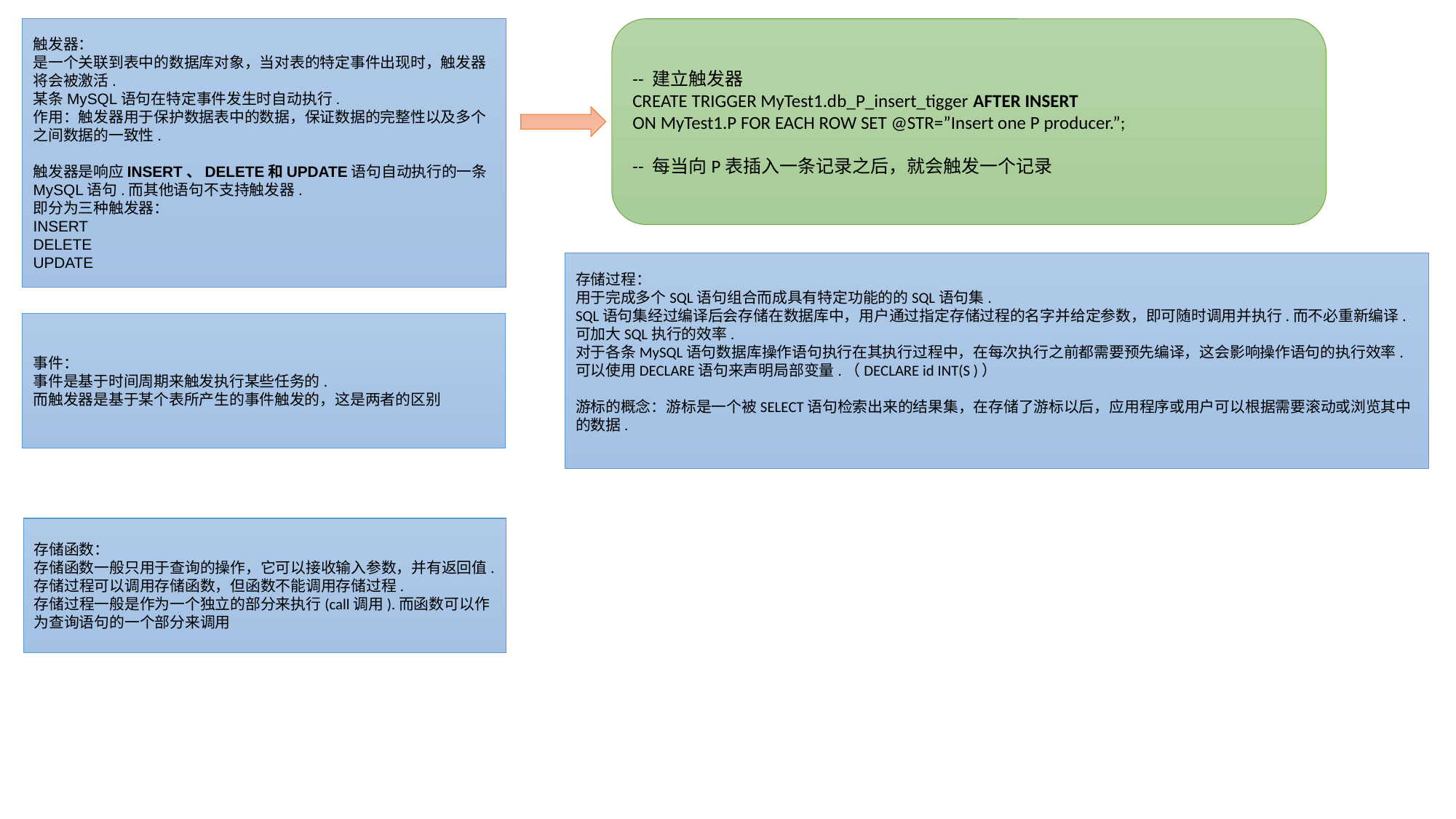

触发器：
是一个关联到表中的数据库对象，当对表的特定事件出现时，触发器将会被激活.
某条MySQL语句在特定事件发生时自动执行.
作用：触发器用于保护数据表中的数据，保证数据的完整性以及多个之间数据的一致性.

触发器是响应INSERT、DELETE和UPDATE语句自动执行的一条MySQL语句.而其他语句不支持触发器.
即分为三种触发器：
INSERT
DELETE
UPDATE
-- 建立触发器
CREATE TRIGGER MyTest1.db_P_insert_tigger AFTER INSERT
ON MyTest1.P FOR EACH ROW SET @STR=”Insert one P producer.”;

-- 每当向P表插入一条记录之后，就会触发一个记录

存储过程：
用于完成多个SQL语句组合而成具有特定功能的的SQL语句集.
SQL语句集经过编译后会存储在数据库中，用户通过指定存储过程的名字并给定参数，即可随时调用并执行.而不必重新编译.可加大SQL执行的效率.
对于各条MySQL语句数据库操作语句执行在其执行过程中，在每次执行之前都需要预先编译，这会影响操作语句的执行效率.
可以使用DECLARE语句来声明局部变量.（DECLARE id INT(S )）

游标的概念：游标是一个被SELECT语句检索出来的结果集，在存储了游标以后，应用程序或用户可以根据需要滚动或浏览其中的数据.

事件：
事件是基于时间周期来触发执行某些任务的.
而触发器是基于某个表所产生的事件触发的，这是两者的区别
存储函数：
存储函数一般只用于查询的操作，它可以接收输入参数，并有返回值.
存储过程可以调用存储函数，但函数不能调用存储过程.
存储过程一般是作为一个独立的部分来执行(call调用).而函数可以作为查询语句的一个部分来调用